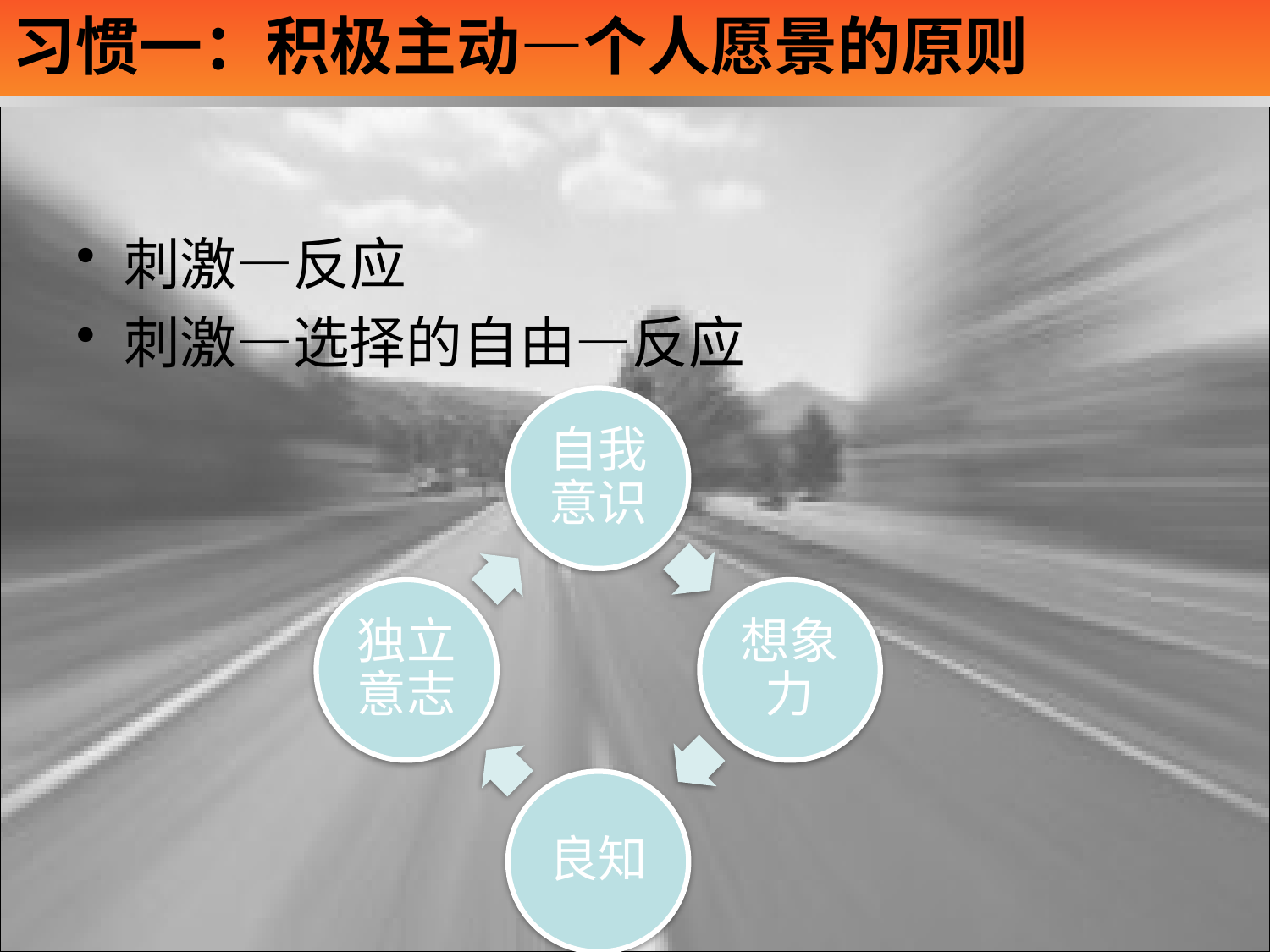

# 习惯一：积极主动—个人愿景的原则
刺激—反应
刺激—选择的自由—反应

自我意识

想象力

良知

独立意志